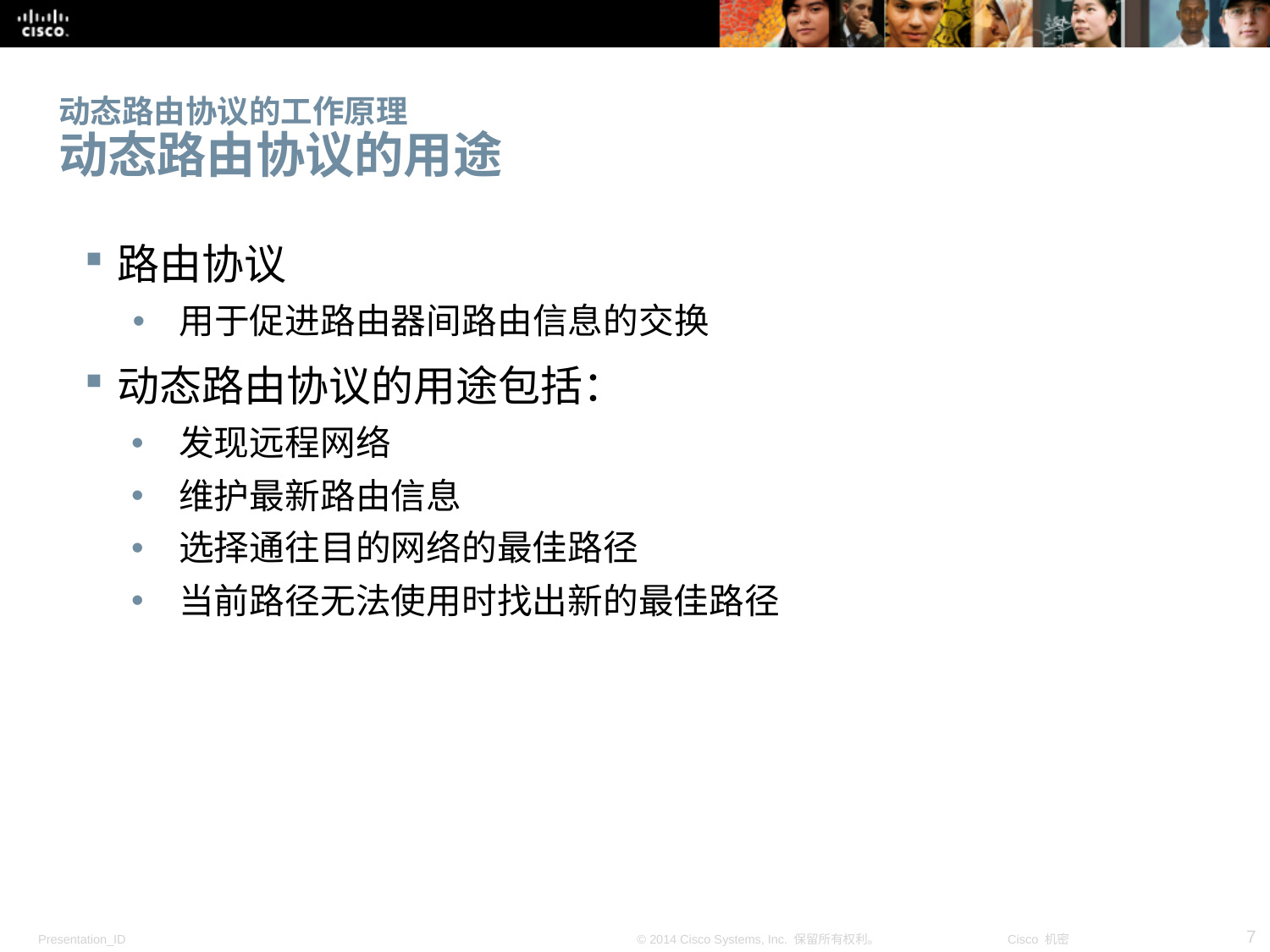

# 动态路由协议的工作原理 动态路由协议的用途
路由协议
用于促进路由器间路由信息的交换
动态路由协议的用途包括：
发现远程网络
维护最新路由信息
选择通往目的网络的最佳路径
当前路径无法使用时找出新的最佳路径